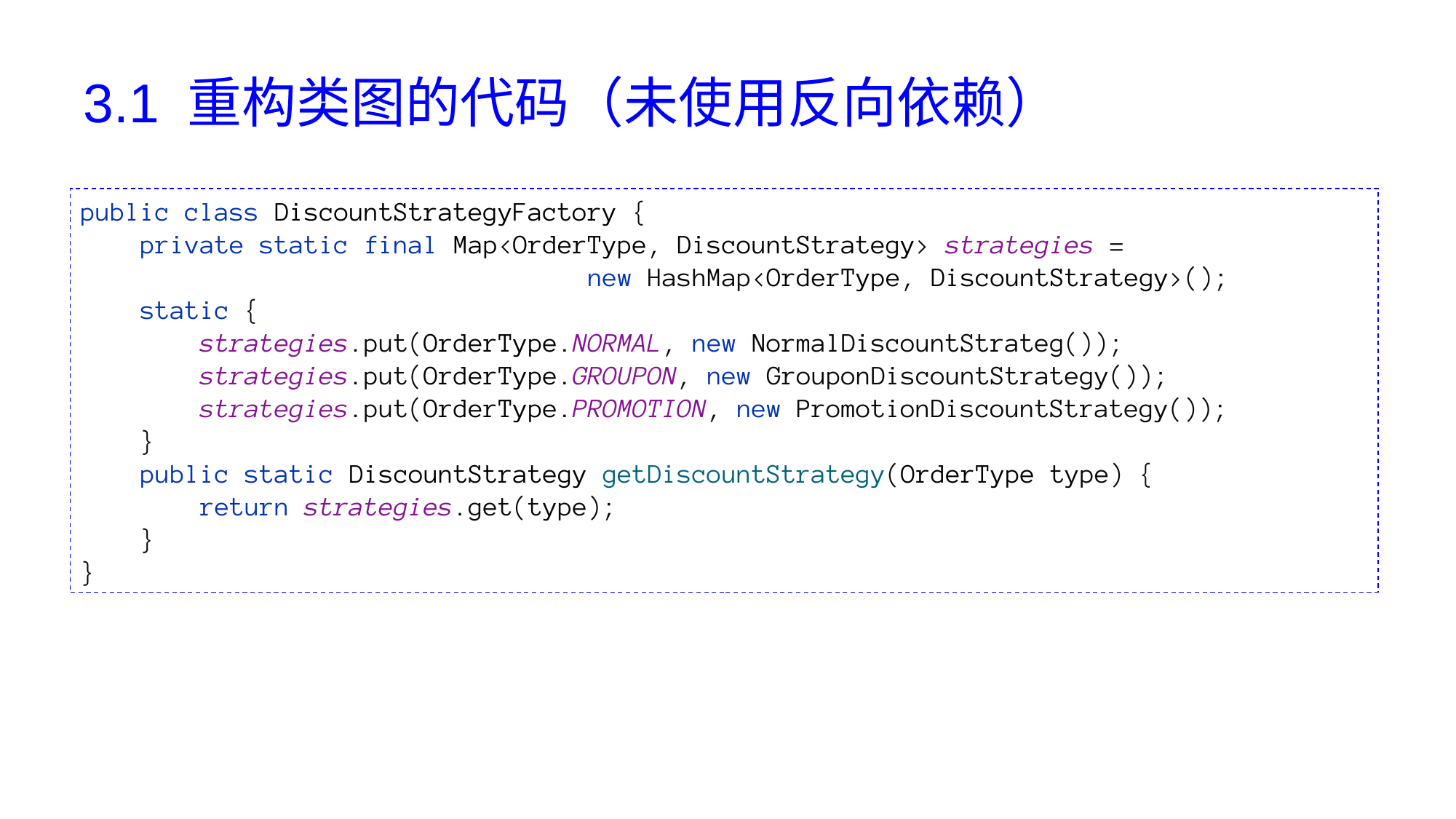

# 3.1 重构类图的代码（未使用反向依赖）
public class DiscountStrategyFactory {
    private static final Map<OrderType, DiscountStrategy> strategies =
                                  new HashMap<OrderType, DiscountStrategy>();
    static {
        strategies.put(OrderType.NORMAL, new NormalDiscountStrateg());
        strategies.put(OrderType.GROUPON, new GrouponDiscountStrategy());
        strategies.put(OrderType.PROMOTION, new PromotionDiscountStrategy());
    }
    public static DiscountStrategy getDiscountStrategy(OrderType type) {
        return strategies.get(type);
    }
}
30